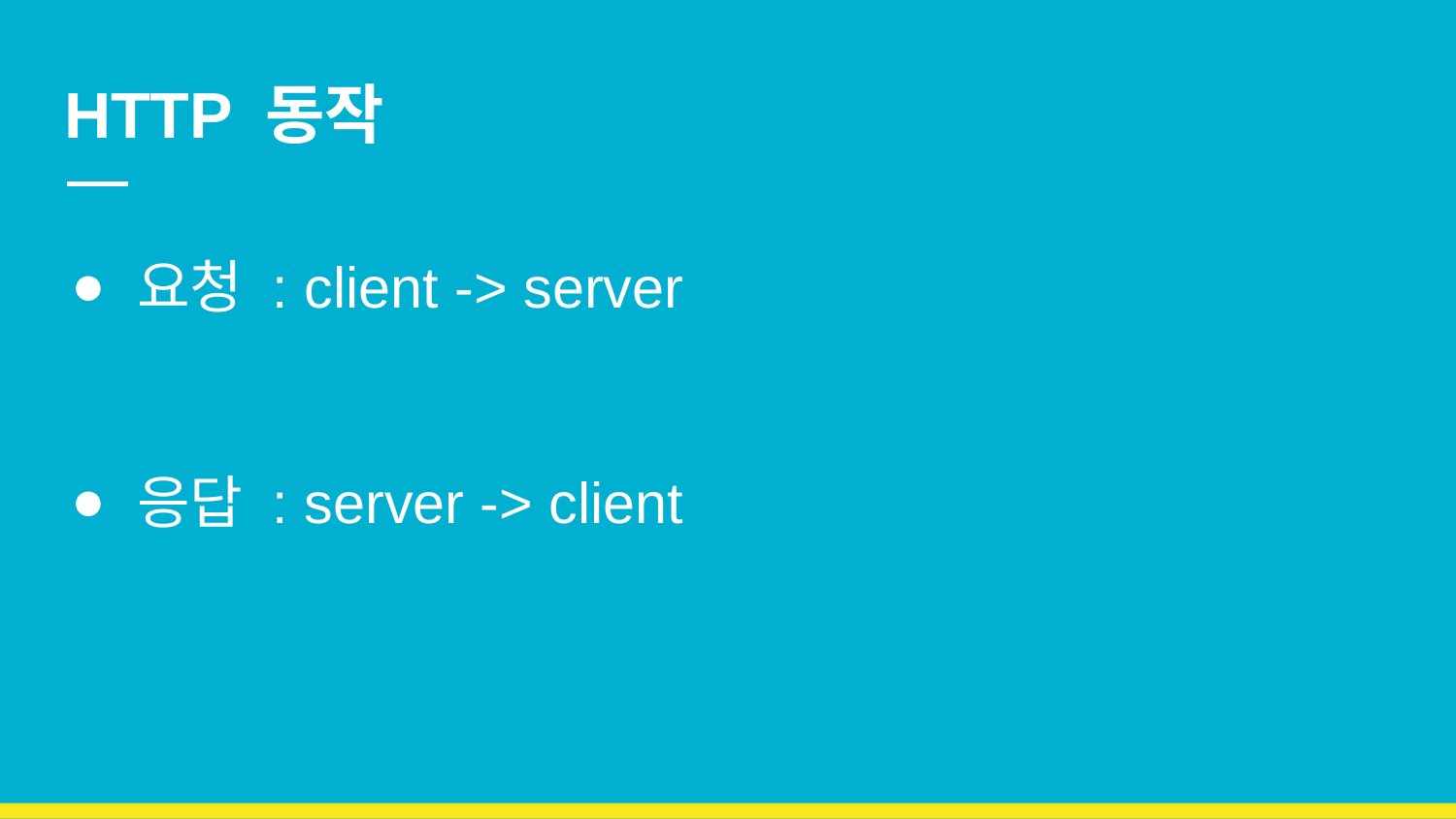

# HTTP 동작
요청 : client -> server

응답 : server -> client